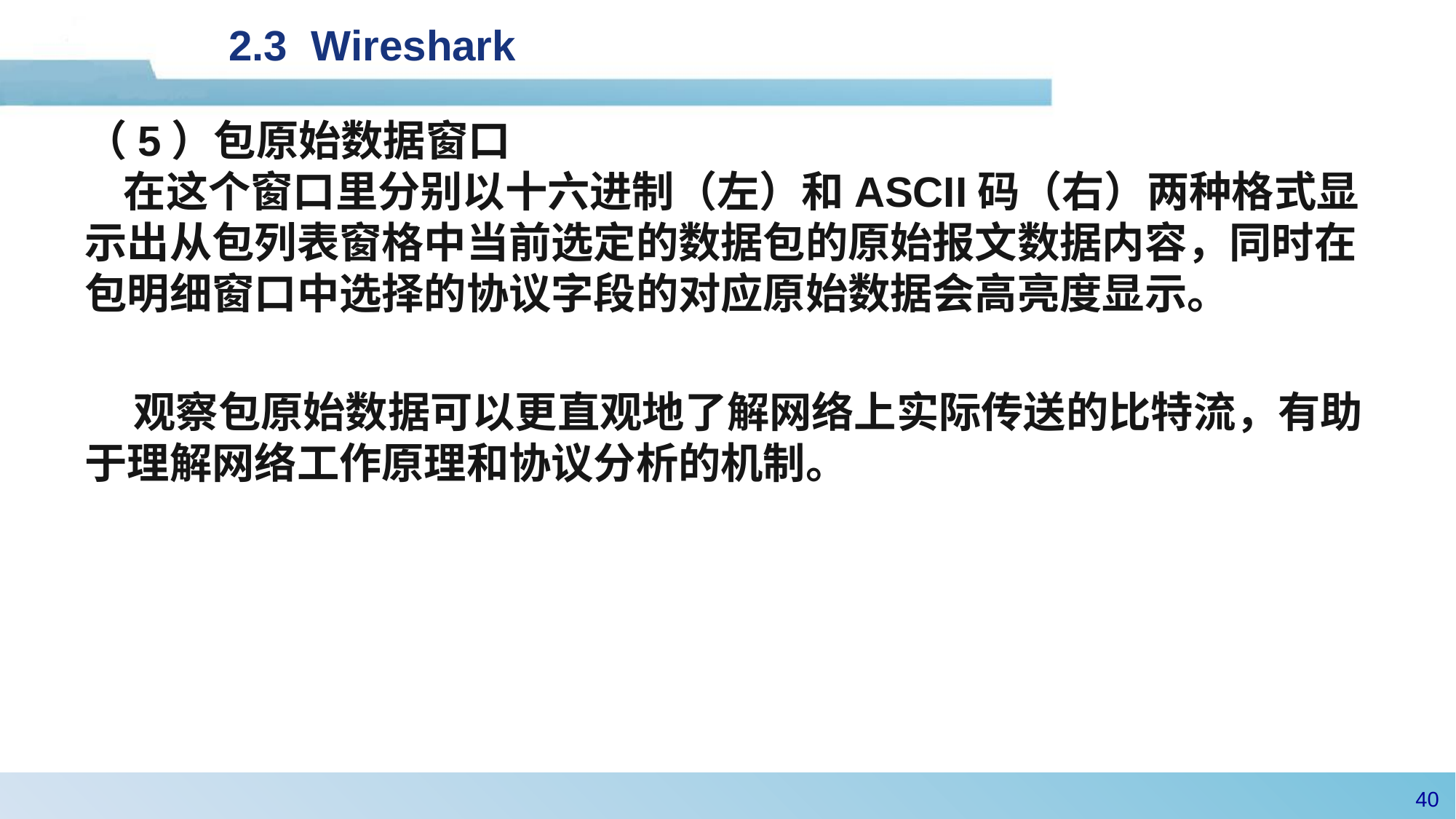

2.3  Wireshark
（5）包原始数据窗口
    在这个窗口里分别以十六进制（左）和ASCII码（右）两种格式显示出从包列表窗格中当前选定的数据包的原始报文数据内容，同时在包明细窗口中选择的协议字段的对应原始数据会高亮度显示。

    观察包原始数据可以更直观地了解网络上实际传送的比特流，有助于理解网络工作原理和协议分析的机制。
40